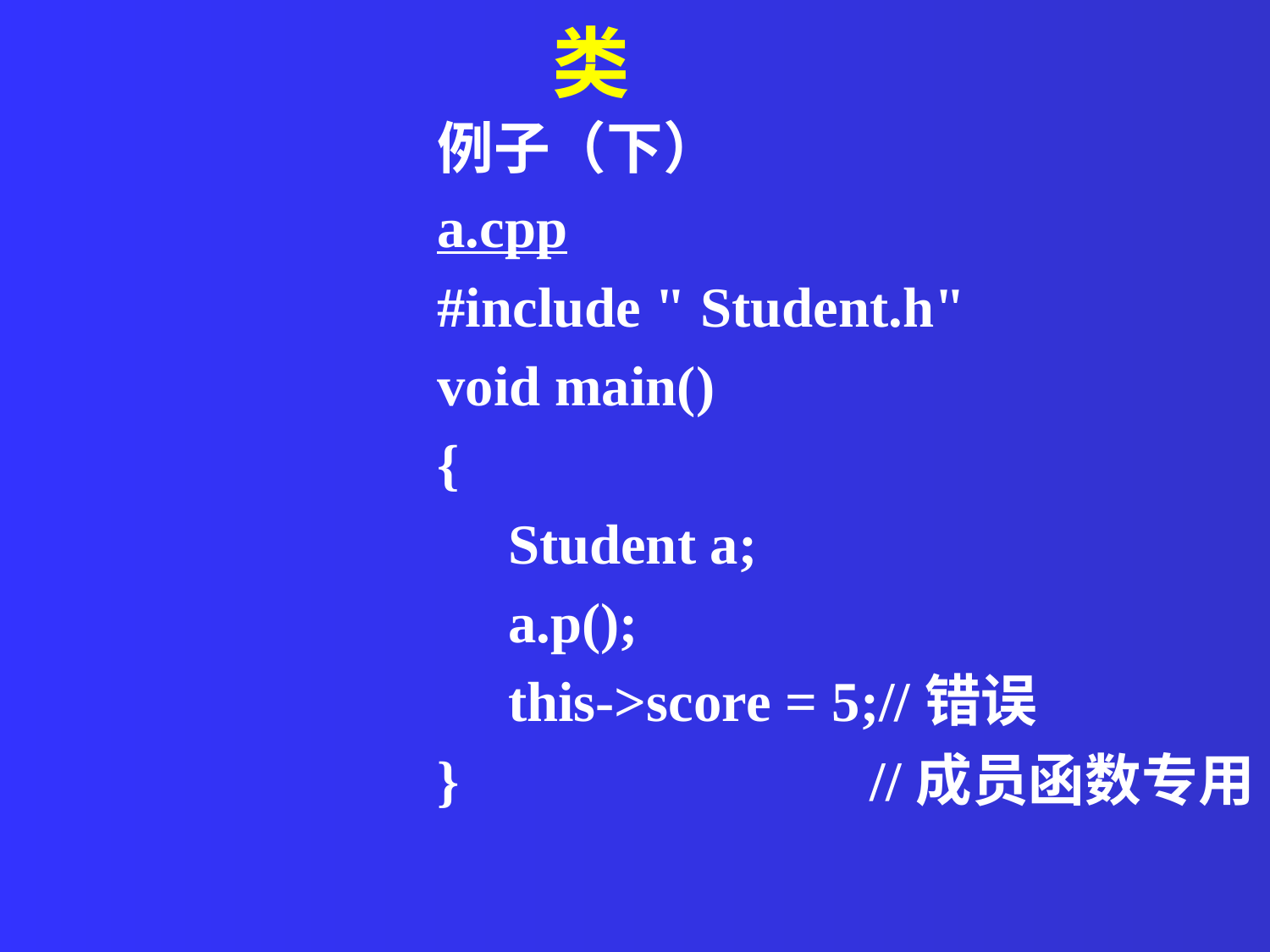

类
例子（下）
a.cpp
#include " Student.h"
void main()
{
     Student a;
     a.p();
     this->score = 5;//错误
}                             //成员函数专用